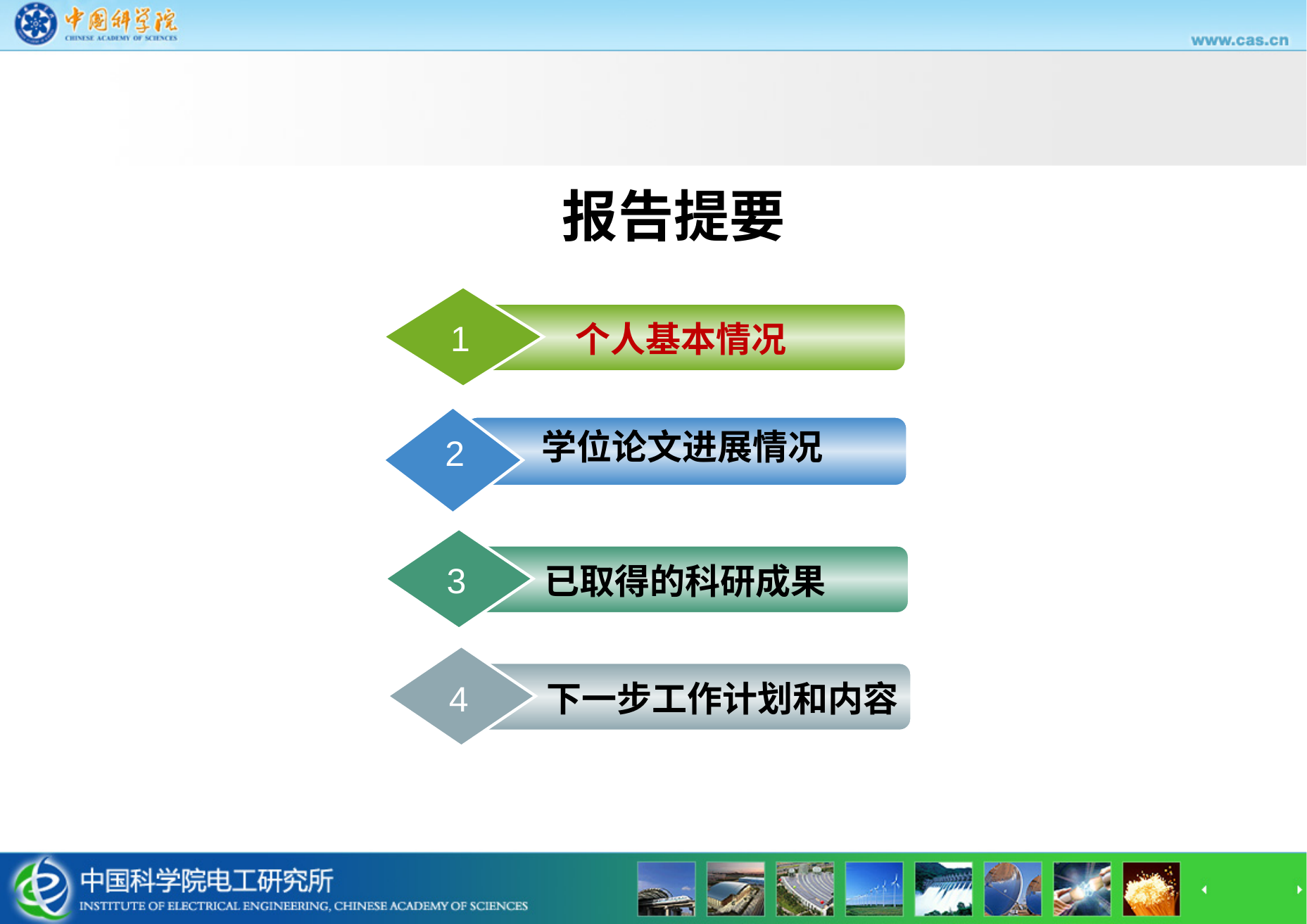

报告提要

1
个人基本情况

学位论文进展情况
2

3
已取得的科研成果

4
下一步工作计划和内容